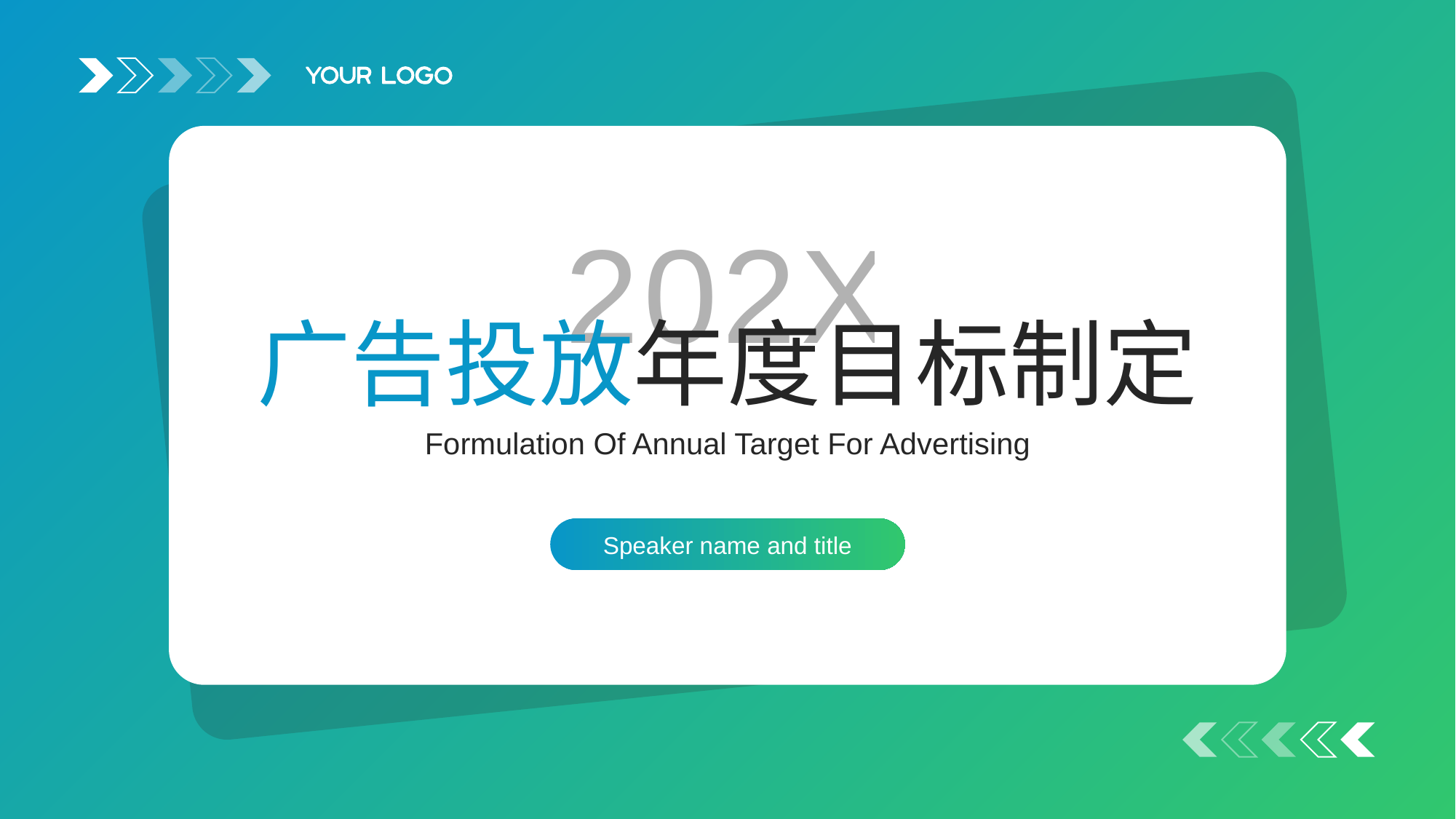

202X
广告投放年度目标制定
Formulation Of Annual Target For Advertising

Speaker name and title